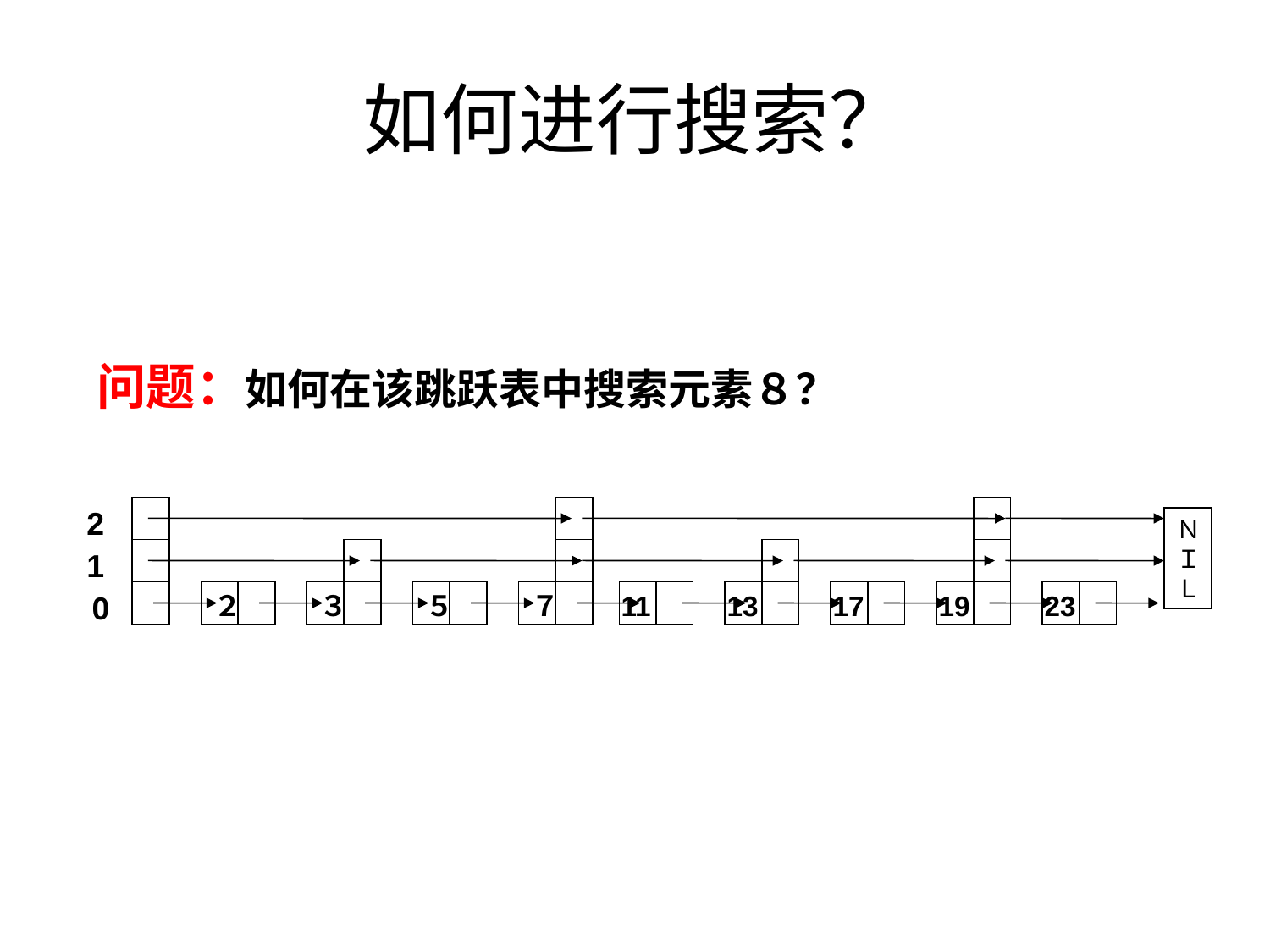

# 如何进行搜索？
问题：如何在该跳跃表中搜索元素８？
2

ＮＩＬ

1

0

２

３

５

７

11

13

17

19

23